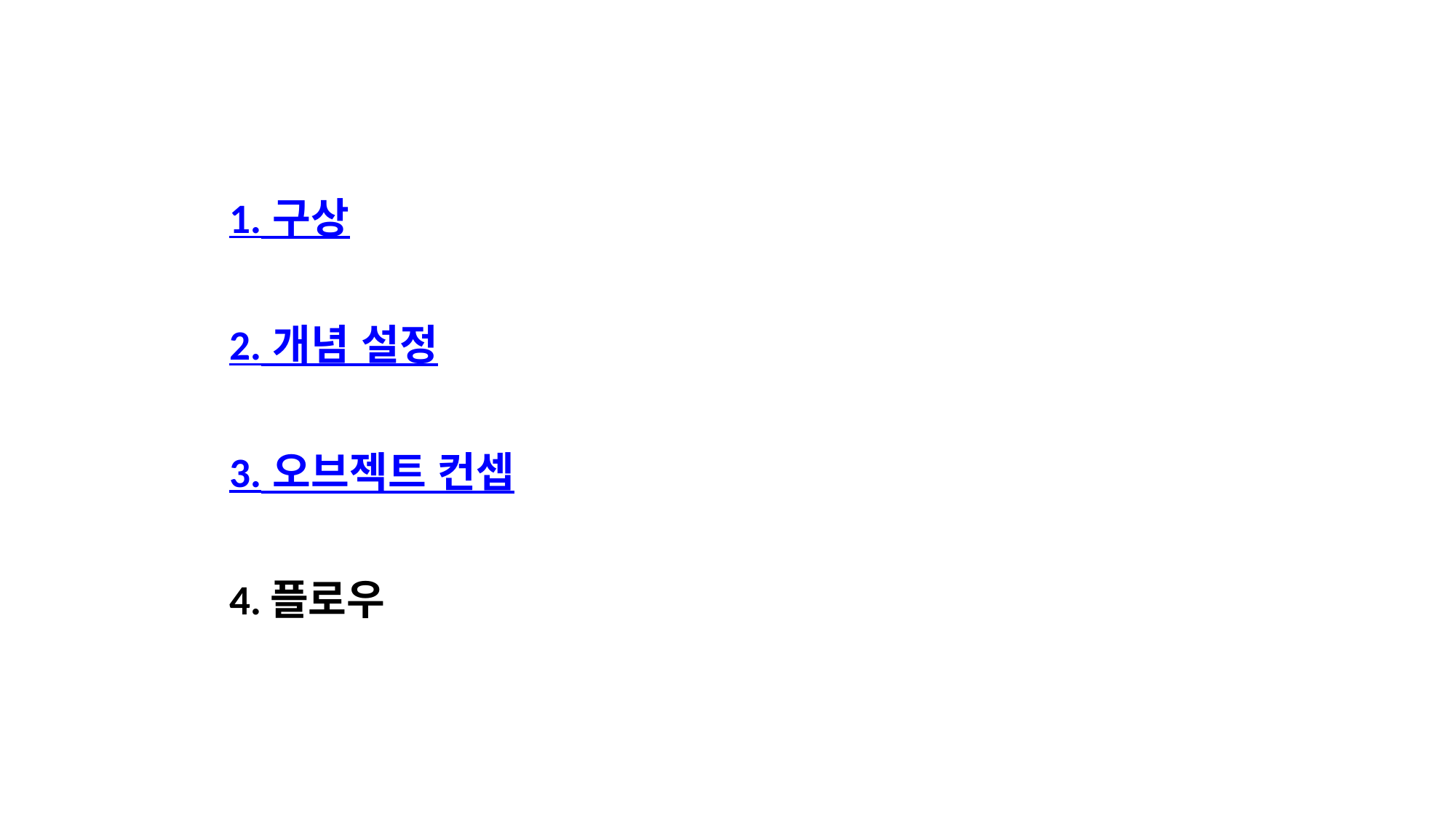

1. 구상

2. 개념 설정

3. 오브젝트 컨셉

4.플로우